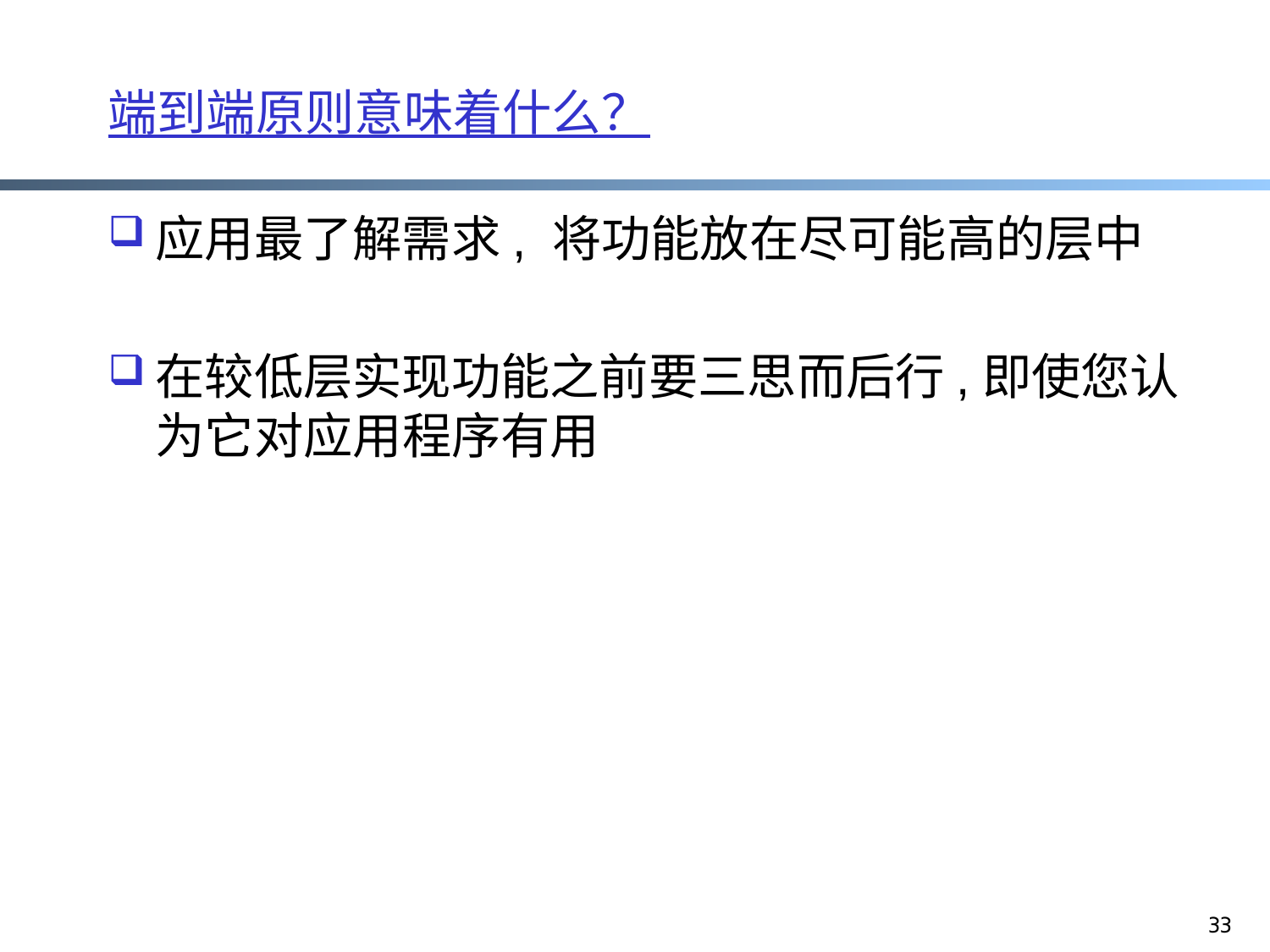

端到端原则意味着什么？
应用最了解需求, 将功能放在尽可能高的层中

在较低层实现功能之前要三思而后行,即使您认为它对应用程序有用
33